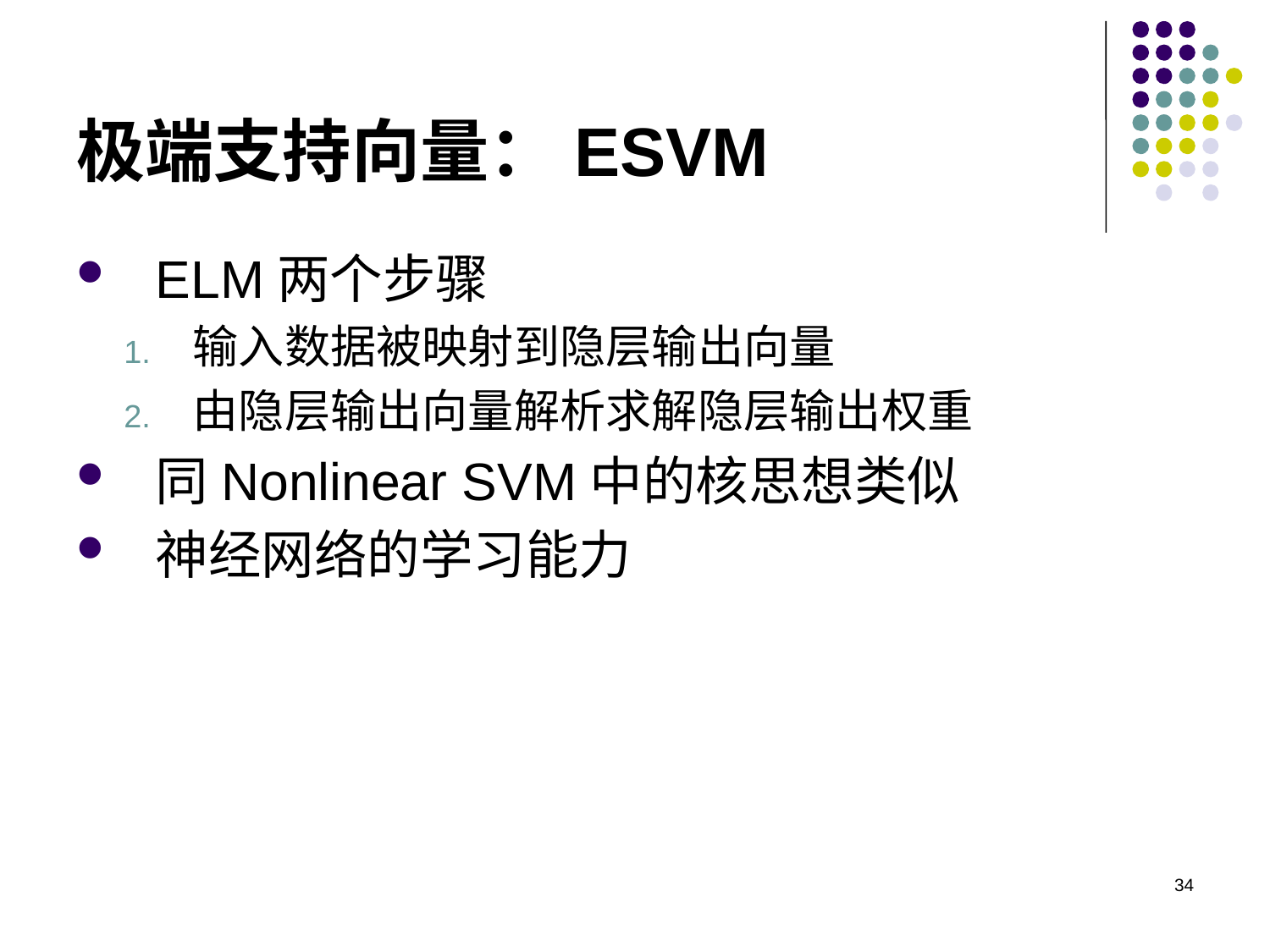

# 极端支持向量：ESVM
ELM两个步骤
输入数据被映射到隐层输出向量
由隐层输出向量解析求解隐层输出权重
同Nonlinear SVM中的核思想类似
神经网络的学习能力
34